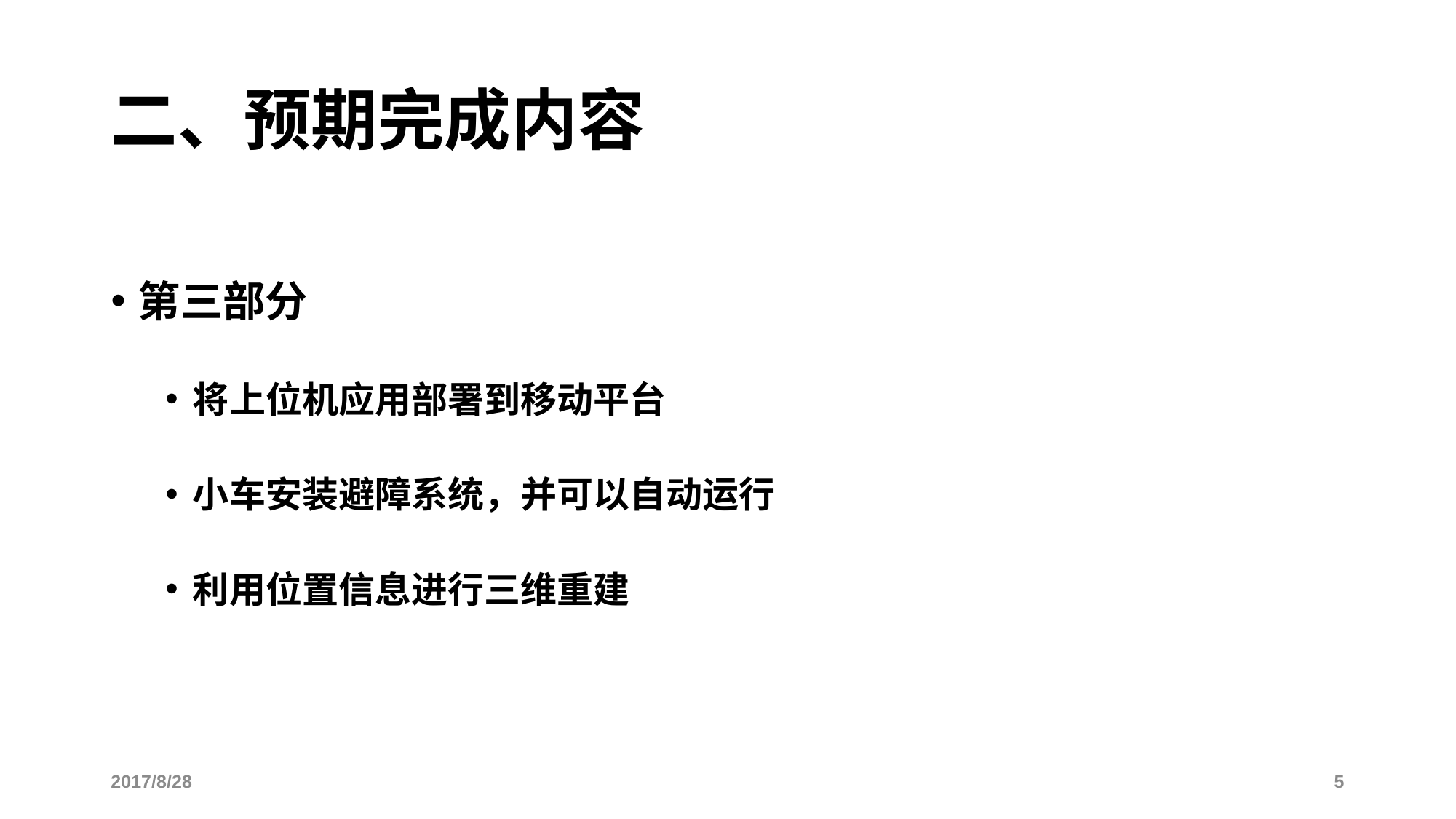

# 二、预期完成内容
第三部分
将上位机应用部署到移动平台
小车安装避障系统，并可以自动运行
利用位置信息进行三维重建
2017/8/28
5